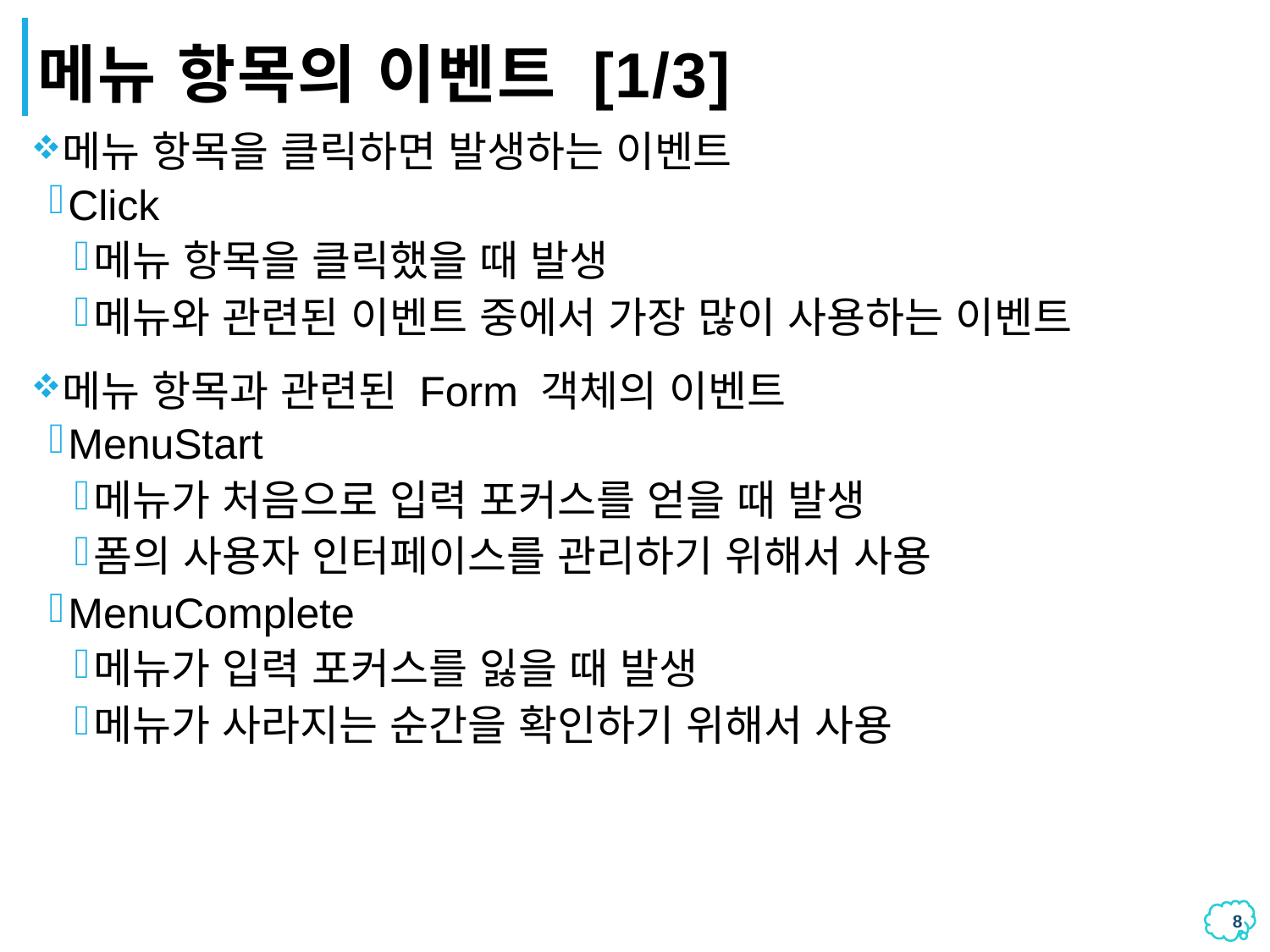

# 메뉴 항목의 이벤트 [1/3]
메뉴 항목을 클릭하면 발생하는 이벤트
Click
메뉴 항목을 클릭했을 때 발생
메뉴와 관련된 이벤트 중에서 가장 많이 사용하는 이벤트
메뉴 항목과 관련된 Form 객체의 이벤트
MenuStart
메뉴가 처음으로 입력 포커스를 얻을 때 발생
폼의 사용자 인터페이스를 관리하기 위해서 사용
MenuComplete
메뉴가 입력 포커스를 잃을 때 발생
메뉴가 사라지는 순간을 확인하기 위해서 사용

8